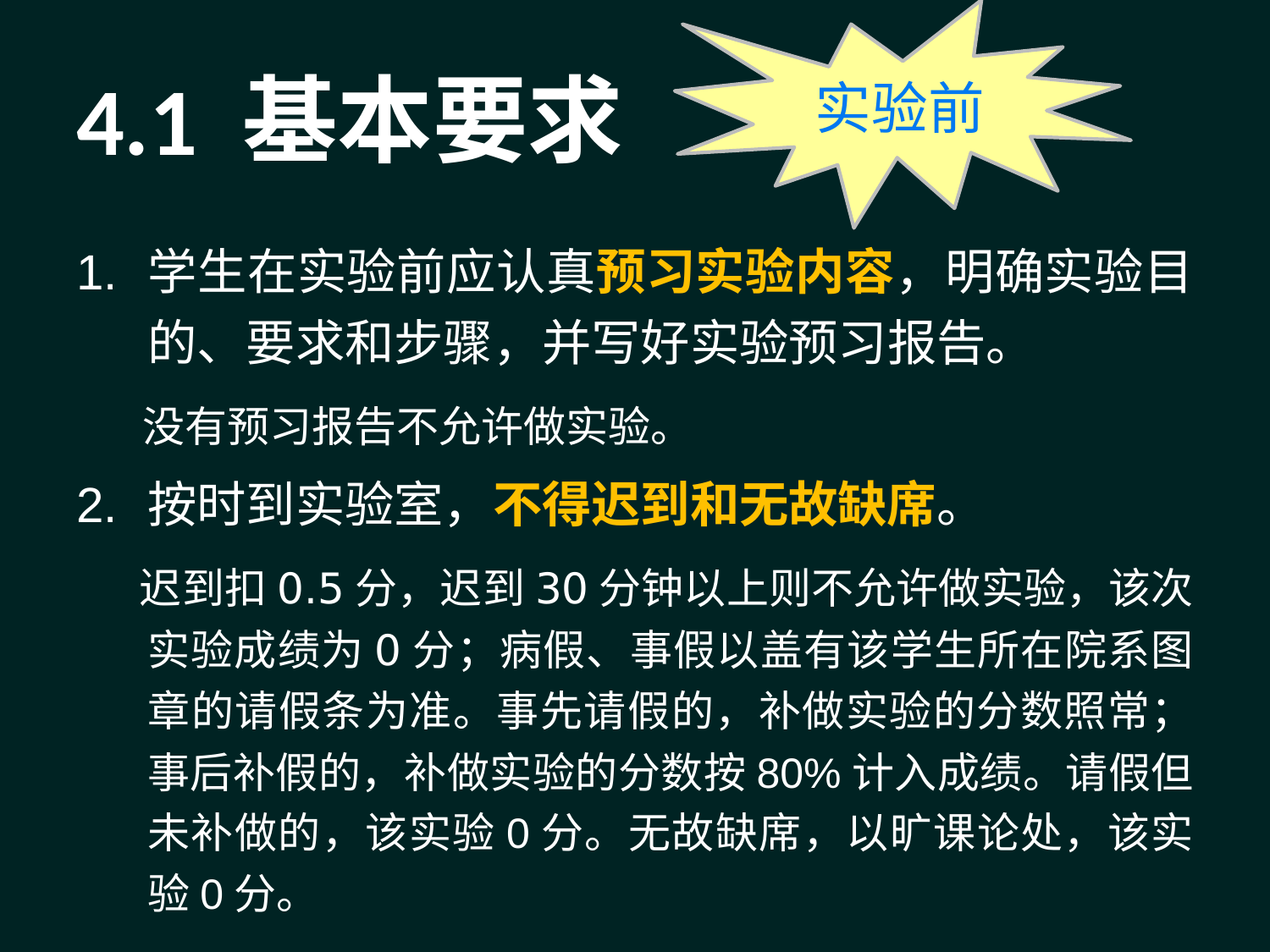

4.1 基本要求
学生在实验前应认真预习实验内容，明确实验目的、要求和步骤，并写好实验预习报告。
     没有预习报告不允许做实验。
按时到实验室，不得迟到和无故缺席。
     迟到扣0.5分，迟到30分钟以上则不允许做实验，该次实验成绩为0分；病假、事假以盖有该学生所在院系图章的请假条为准。事先请假的，补做实验的分数照常；事后补假的，补做实验的分数按80%计入成绩。请假但未补做的，该实验0分。无故缺席，以旷课论处，该实验0分。
实验前